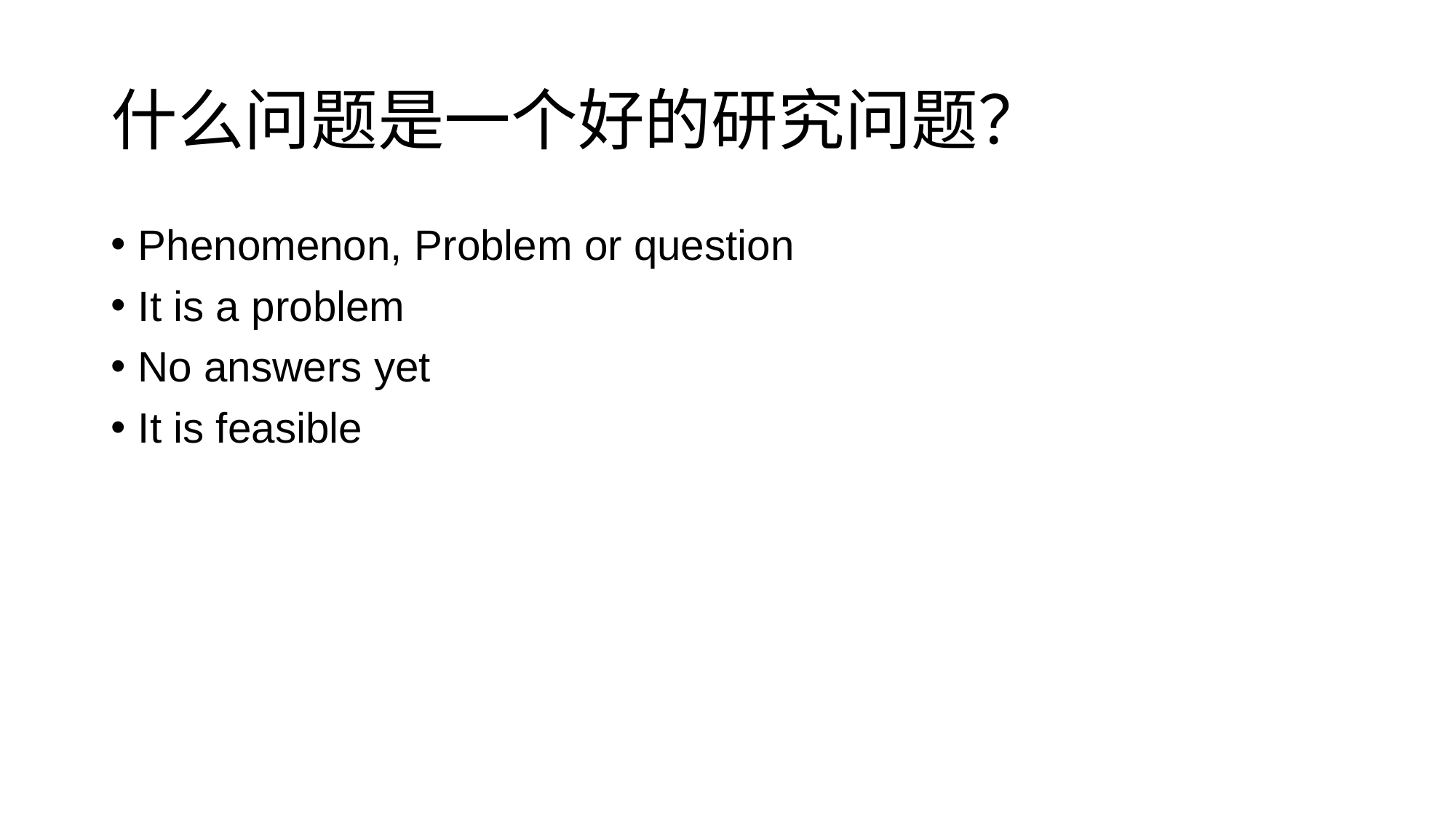

# 什么问题是一个好的研究问题？
Phenomenon, Problem or question
It is a problem
No answers yet
It is feasible